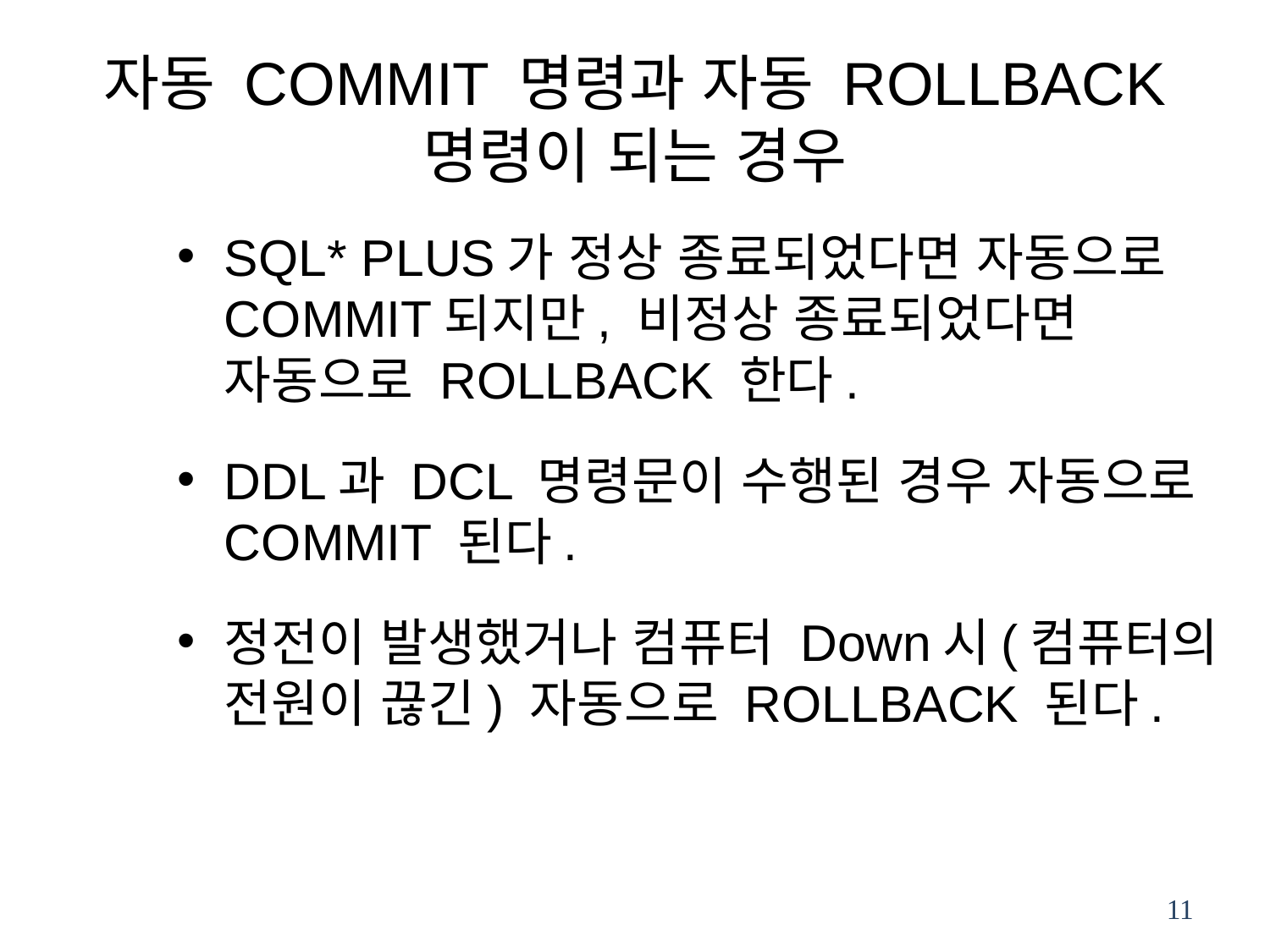

# 자동 COMMIT 명령과 자동 ROLLBACK 명령이 되는 경우

SQL* PLUS가 정상 종료되었다면 자동으로 COMMIT되지만, 비정상 종료되었다면 자동으로 ROLLBACK 한다.
DDL과 DCL 명령문이 수행된 경우 자동으로 COMMIT 된다.
정전이 발생했거나 컴퓨터 Down시(컴퓨터의 전원이 끊긴) 자동으로 ROLLBACK 된다.

11